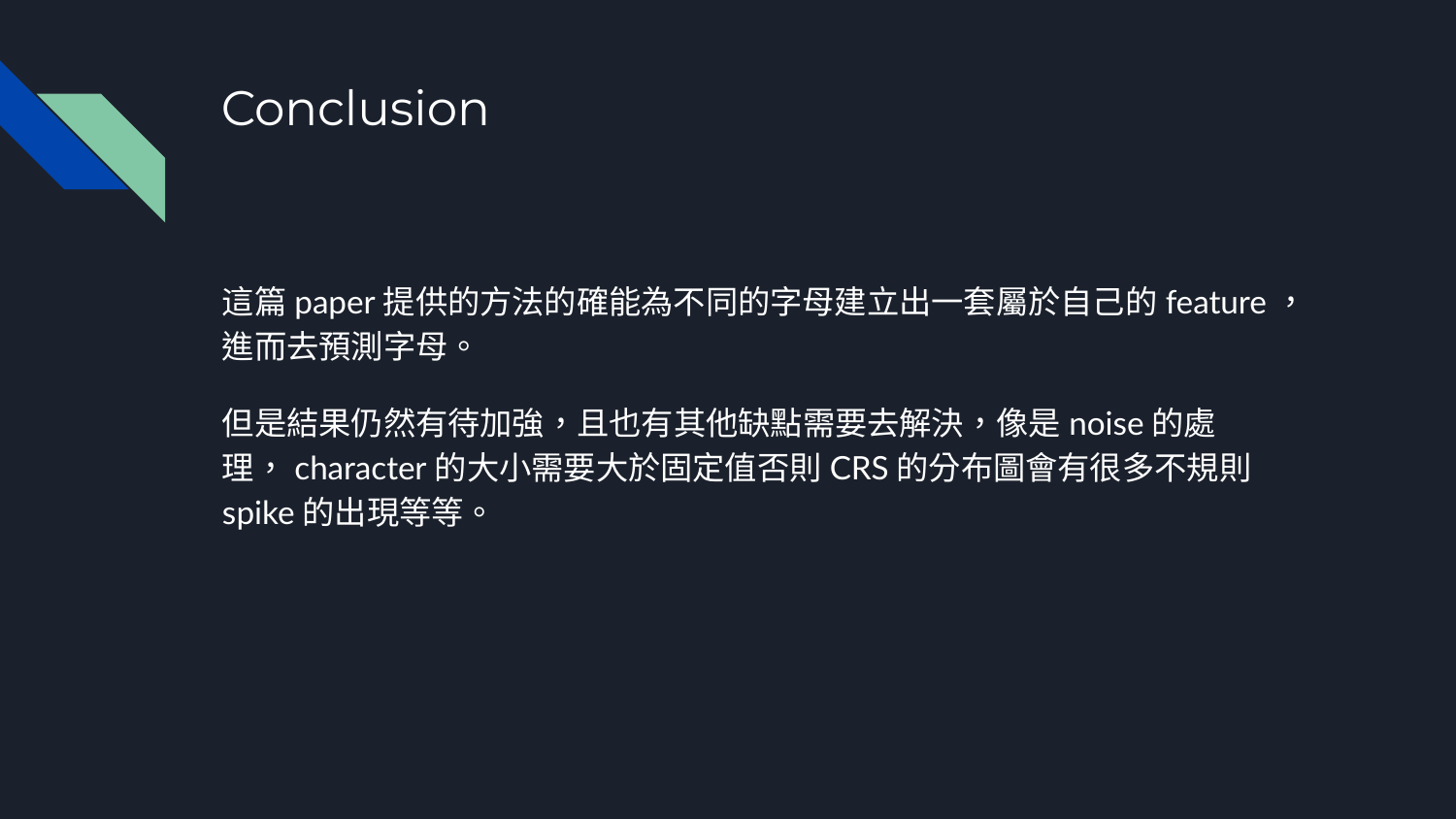

# Conclusion
這篇paper提供的方法的確能為不同的字母建立出一套屬於自己的feature，進而去預測字母。
但是結果仍然有待加強，且也有其他缺點需要去解決，像是noise的處理，character的大小需要大於固定值否則CRS的分布圖會有很多不規則spike的出現等等。